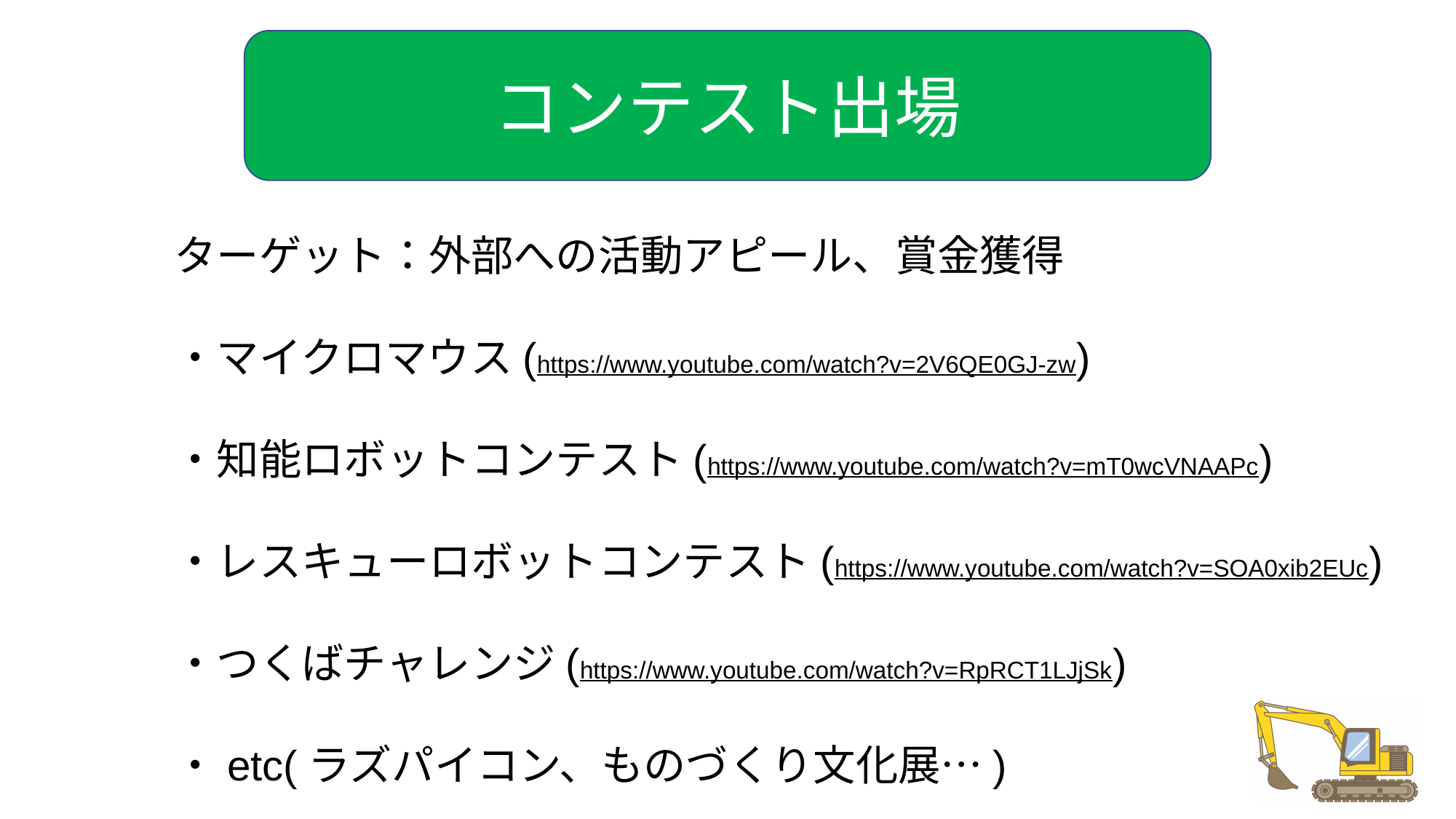

コンテスト出場
ターゲット：外部への活動アピール、賞金獲得

・マイクロマウス(https://www.youtube.com/watch?v=2V6QE0GJ-zw)

・知能ロボットコンテスト(https://www.youtube.com/watch?v=mT0wcVNAAPc)

・レスキューロボットコンテスト(https://www.youtube.com/watch?v=SOA0xib2EUc)

・つくばチャレンジ(https://www.youtube.com/watch?v=RpRCT1LJjSk)

・etc(ラズパイコン、ものづくり文化展…)